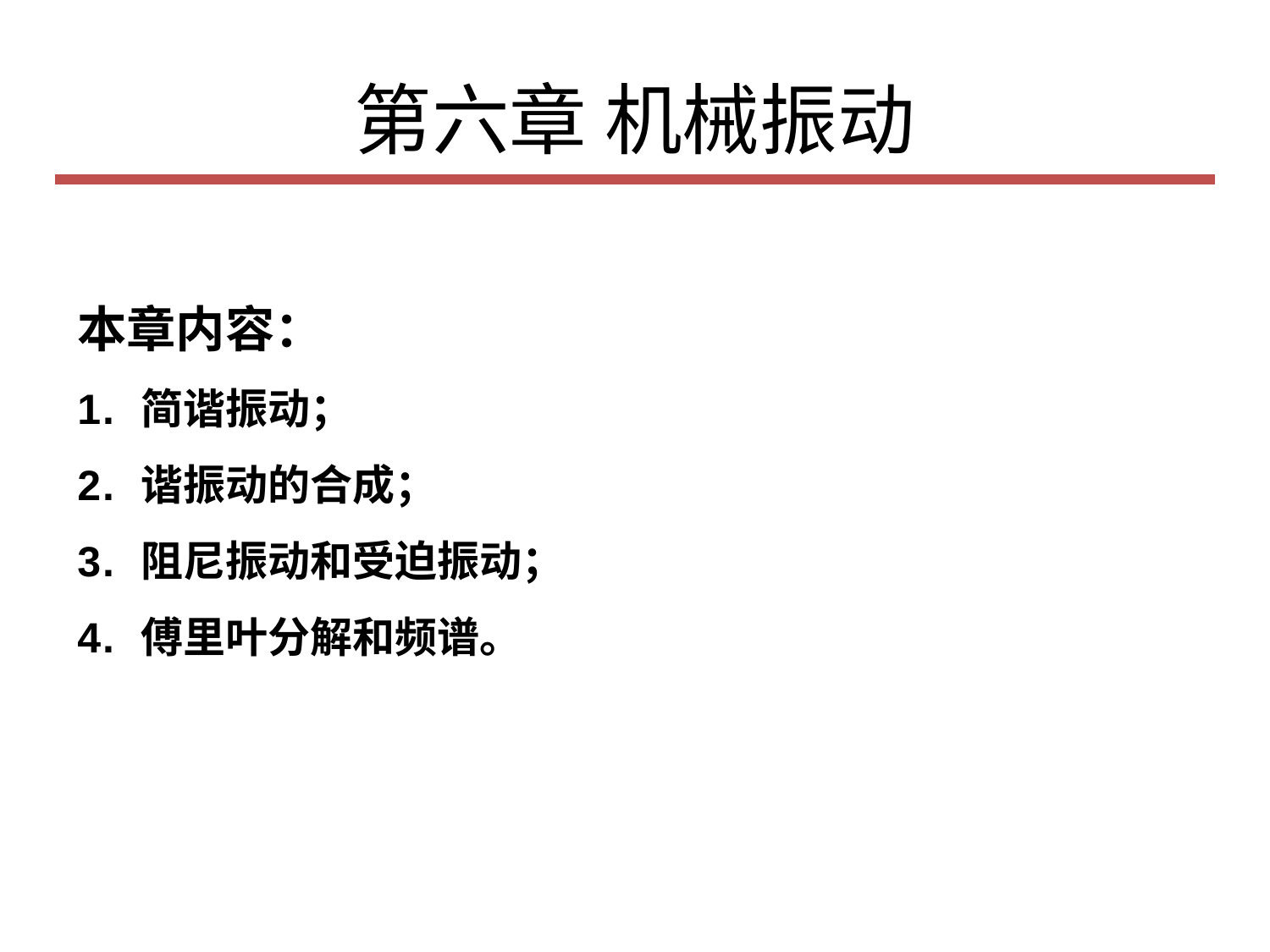

# 第六章 机械振动
本章内容：
简谐振动；
谐振动的合成；
阻尼振动和受迫振动；
傅里叶分解和频谱。